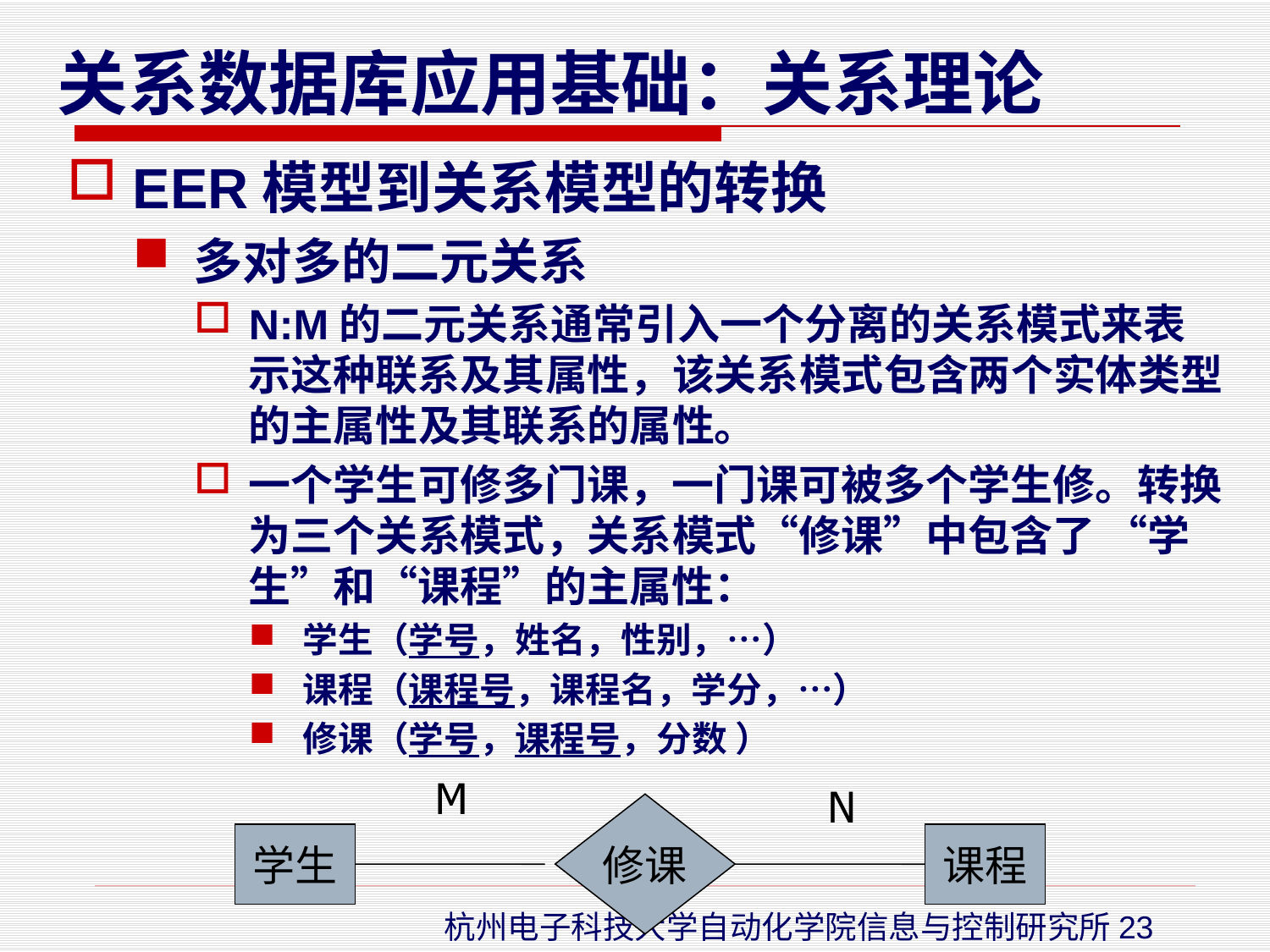

EER模型到关系模型的转换
多对多的二元关系
N:M的二元关系通常引入一个分离的关系模式来表示这种联系及其属性，该关系模式包含两个实体类型的主属性及其联系的属性。
一个学生可修多门课，一门课可被多个学生修。转换为三个关系模式，关系模式“修课”中包含了 “学生”和“课程”的主属性：
学生（学号，姓名，性别，…）
课程（课程号，课程名，学分，…）
修课（学号，课程号，分数 ）
M
N
修课
学生
课程